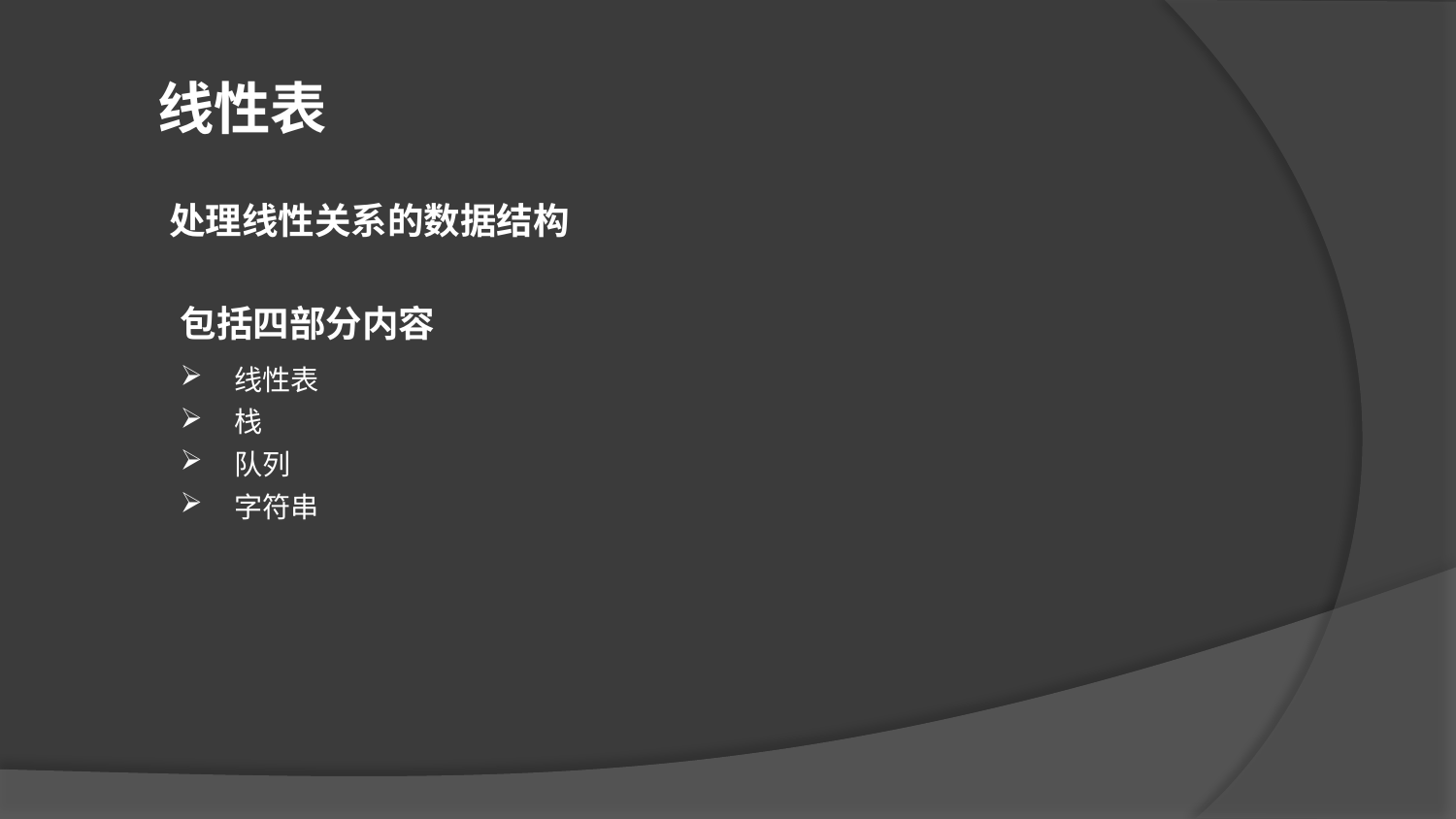

线性表
处理线性关系的数据结构
包括四部分内容
  线性表
  栈
  队列
  字符串